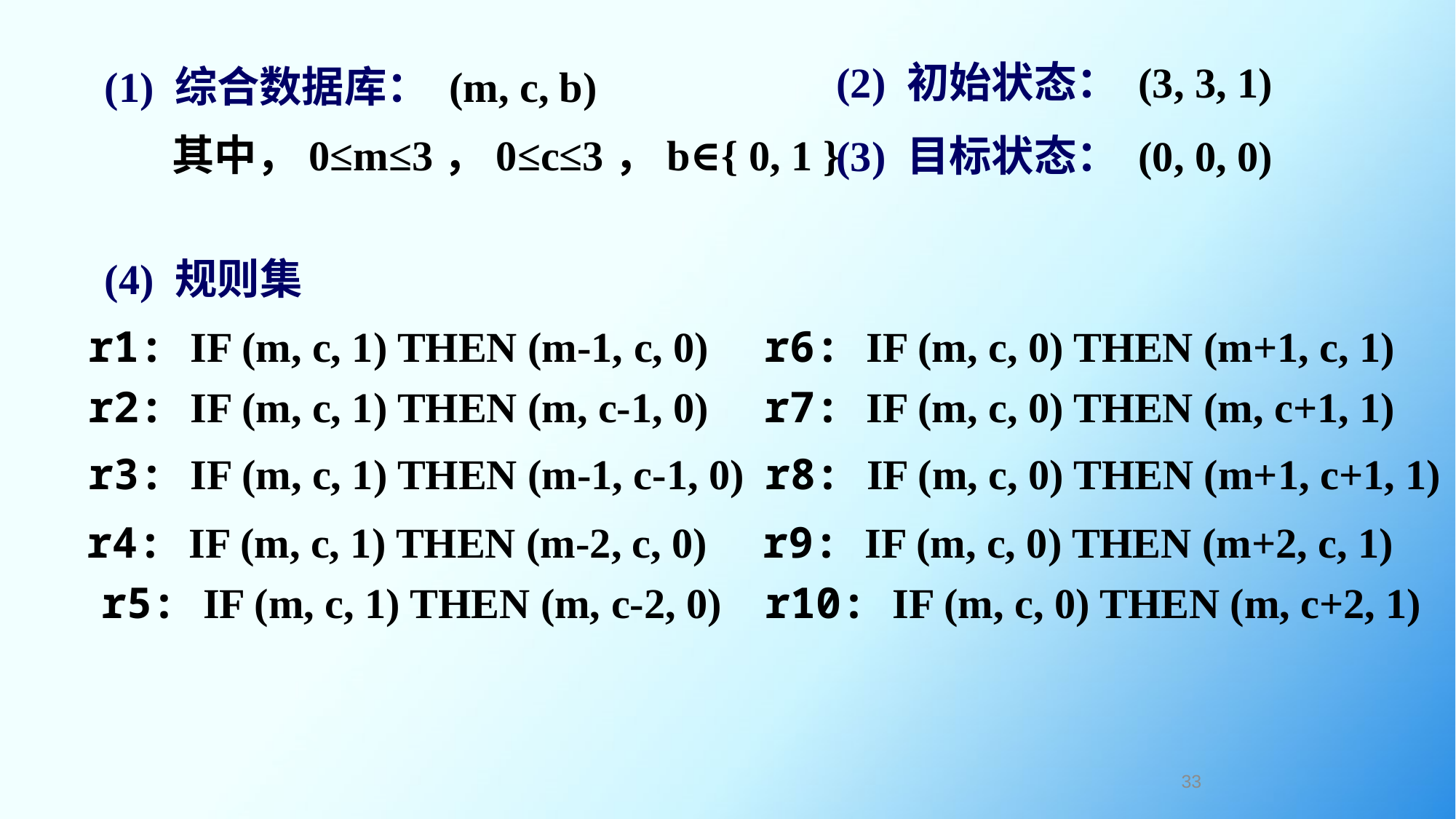

(2) 初始状态： (3, 3, 1)
 (1) 综合数据库： (m, c, b)
       其中，0≤m≤3，0≤c≤3，b∈{ 0, 1 }
 (3) 目标状态： (0, 0, 0)
 (4) 规则集
r1: IF (m, c, 1) THEN (m-1, c, 0)
r6: IF (m, c, 0) THEN (m+1, c, 1)
r2: IF (m, c, 1) THEN (m, c-1, 0)
r7: IF (m, c, 0) THEN (m, c+1, 1)
r3: IF (m, c, 1) THEN (m-1, c-1, 0)
r8: IF (m, c, 0) THEN (m+1, c+1, 1)
r4: IF (m, c, 1) THEN (m-2, c, 0)
r9: IF (m, c, 0) THEN (m+2, c, 1)
r5: IF (m, c, 1) THEN (m, c-2, 0)
r10: IF (m, c, 0) THEN (m, c+2, 1)
33